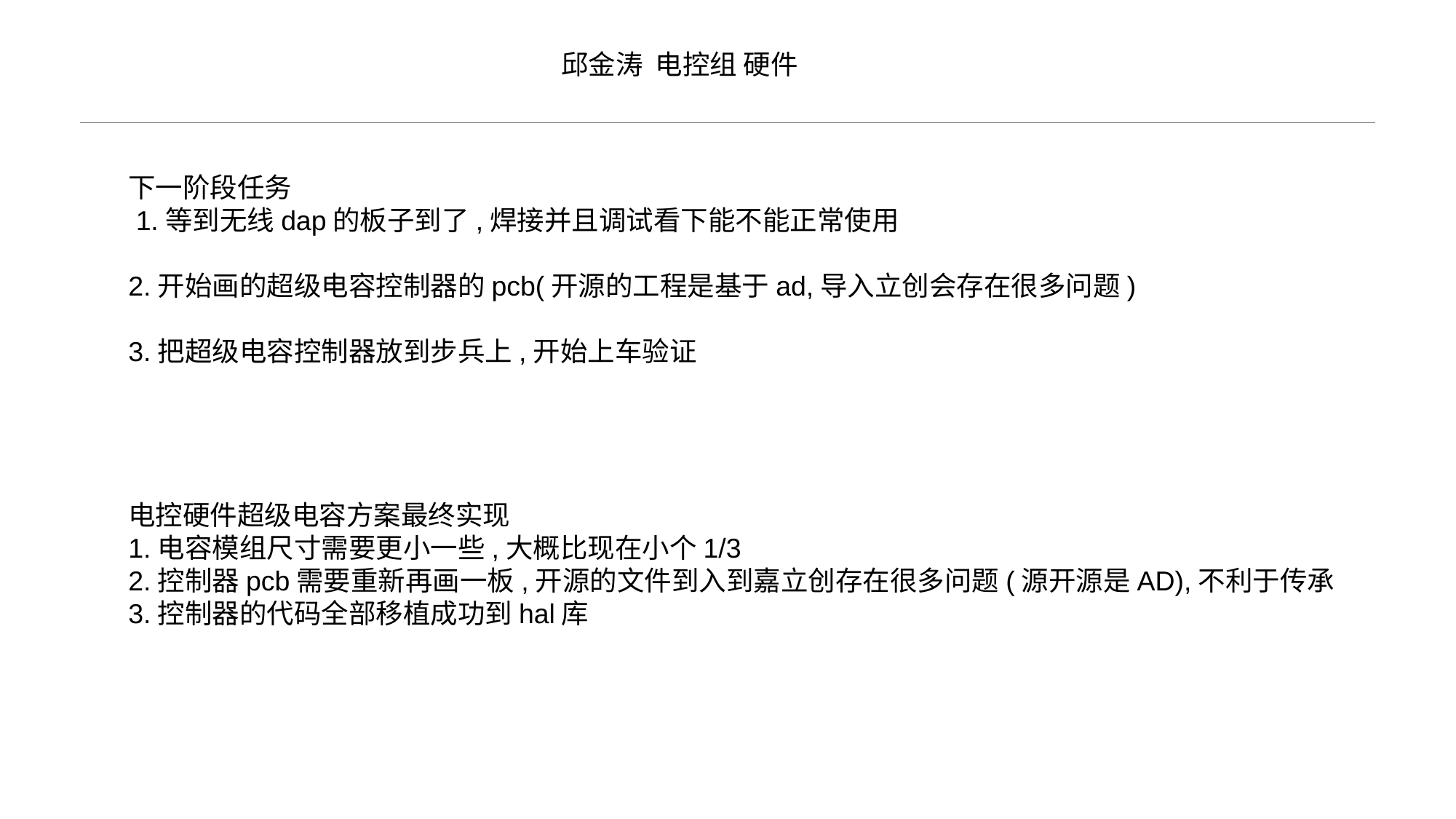

邱金涛  电控组 硬件

下一阶段任务
 1.等到无线dap的板子到了,焊接并且调试看下能不能正常使用

2.开始画的超级电容控制器的pcb(开源的工程是基于ad,导入立创会存在很多问题)

3.把超级电容控制器放到步兵上,开始上车验证

电控硬件超级电容方案最终实现
1.电容模组尺寸需要更小一些,大概比现在小个1/3
2.控制器pcb需要重新再画一板,开源的文件到入到嘉立创存在很多问题(源开源是AD),不利于传承
3.控制器的代码全部移植成功到hal库